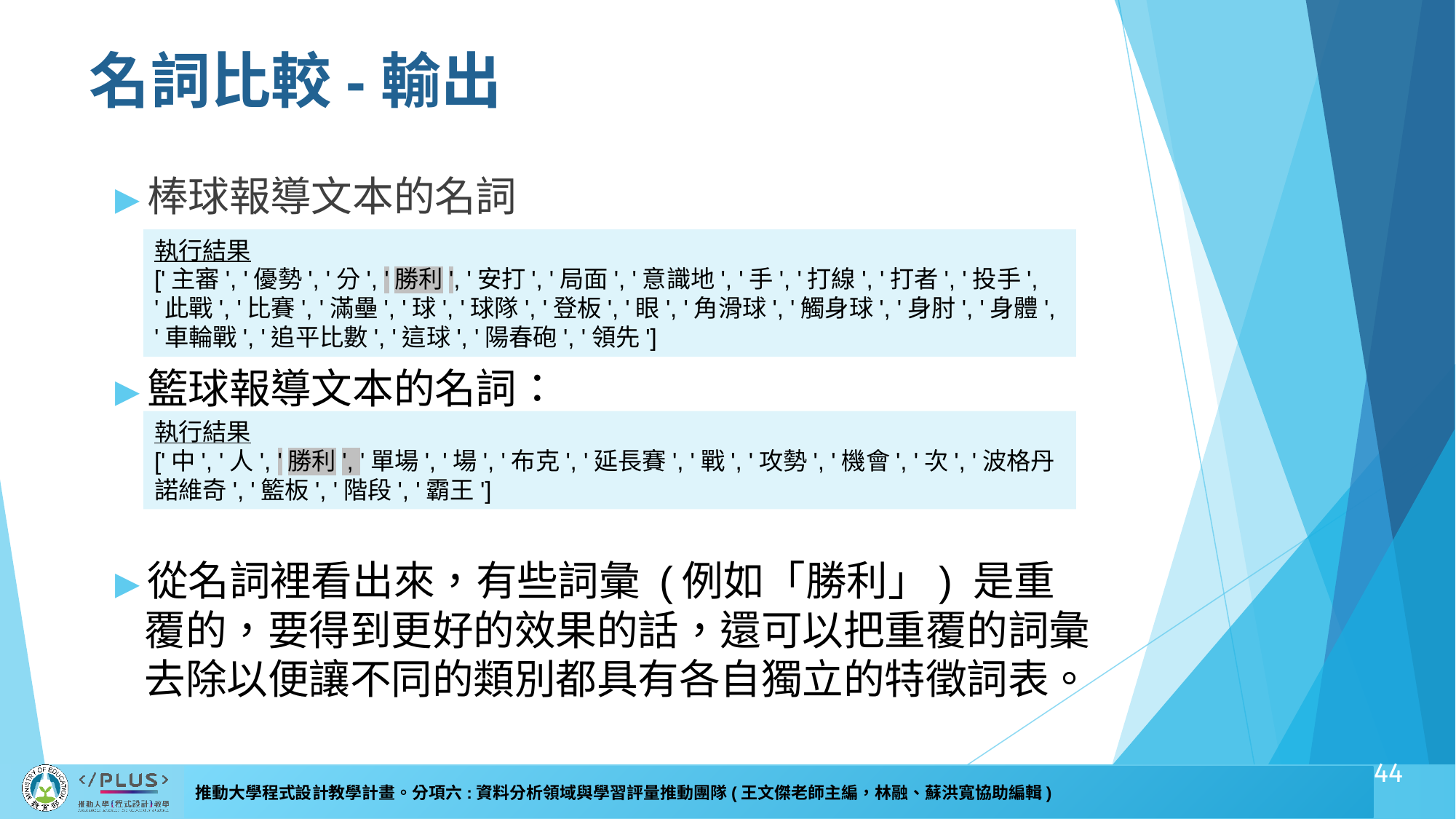

# 名詞比較-輸出
棒球報導文本的名詞

籃球報導文本的名詞：

從名詞裡看出來，有些詞彙 (例如「勝利」) 是重覆的，要得到更好的效果的話，還可以把重覆的詞彙去除以便讓不同的類別都具有各自獨立的特徵詞表。

執行結果
['主審', '優勢', '分', '勝利', '安打', '局面', '意識地', '手', '打線', '打者', '投手', '此戰', '比賽', '滿壘', '球', '球隊', '登板', '眼', '角滑球', '觸身球', '身肘', '身體', '車輪戰', '追平比數', '這球', '陽春砲', '領先']
執行結果
['中', '人', '勝利', '單場', '場', '布克', '延長賽', '戰', '攻勢', '機會', '次', '波格丹諾維奇', '籃板', '階段', '霸王']
44